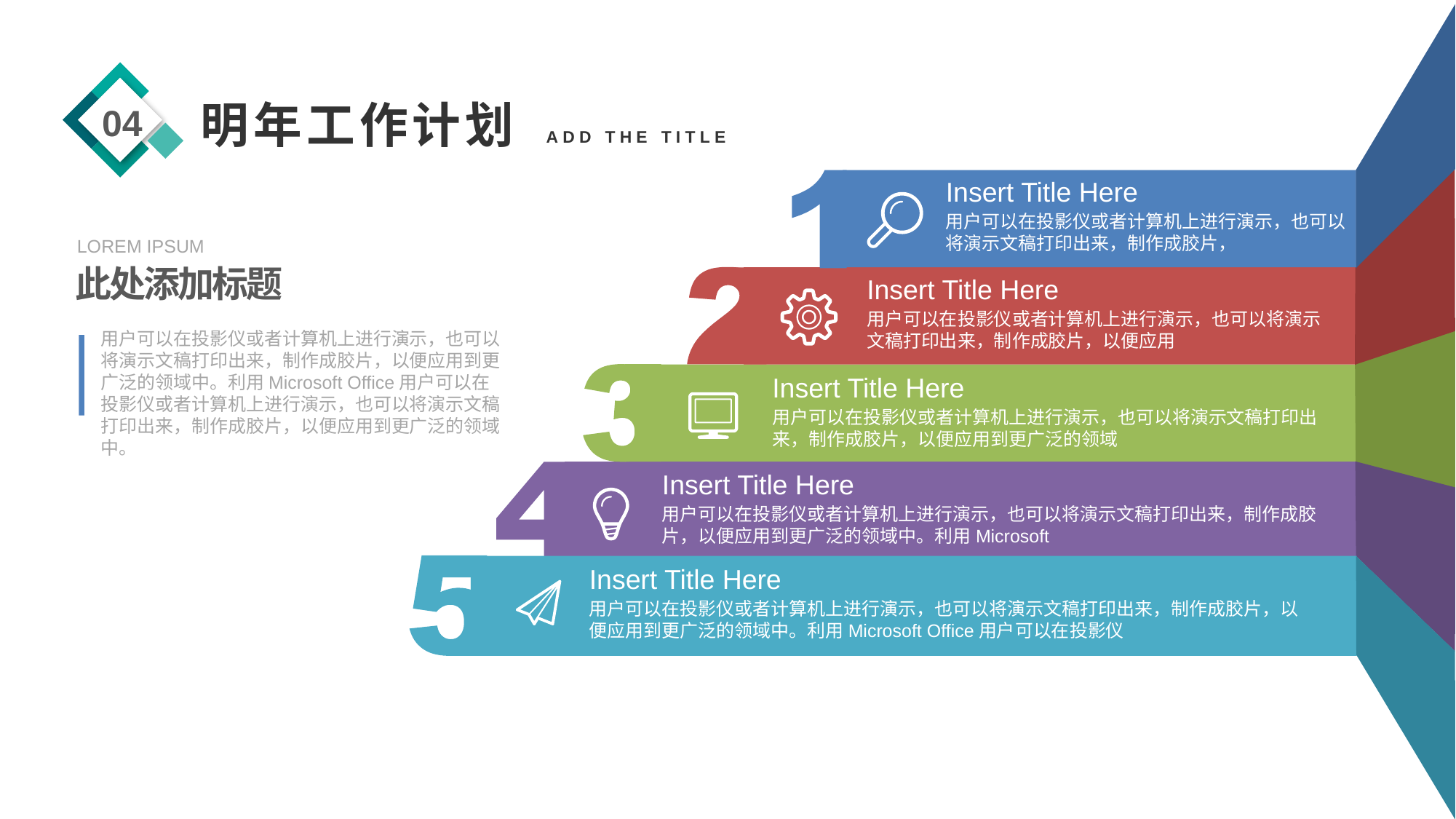

04
明年工作计划 ADD THE TITLE
Insert Title Here
用户可以在投影仪或者计算机上进行演示，也可以将演示文稿打印出来，制作成胶片，

LOREM IPSUM
此处添加标题
Insert Title Here
用户可以在投影仪或者计算机上进行演示，也可以将演示文稿打印出来，制作成胶片，以便应用

用户可以在投影仪或者计算机上进行演示，也可以将演示文稿打印出来，制作成胶片，以便应用到更广泛的领域中。利用Microsoft Office用户可以在投影仪或者计算机上进行演示，也可以将演示文稿打印出来，制作成胶片，以便应用到更广泛的领域中。

Insert Title Here
用户可以在投影仪或者计算机上进行演示，也可以将演示文稿打印出来，制作成胶片，以便应用到更广泛的领域

Insert Title Here
用户可以在投影仪或者计算机上进行演示，也可以将演示文稿打印出来，制作成胶片，以便应用到更广泛的领域中。利用Microsoft

Insert Title Here
用户可以在投影仪或者计算机上进行演示，也可以将演示文稿打印出来，制作成胶片，以便应用到更广泛的领域中。利用Microsoft Office用户可以在投影仪